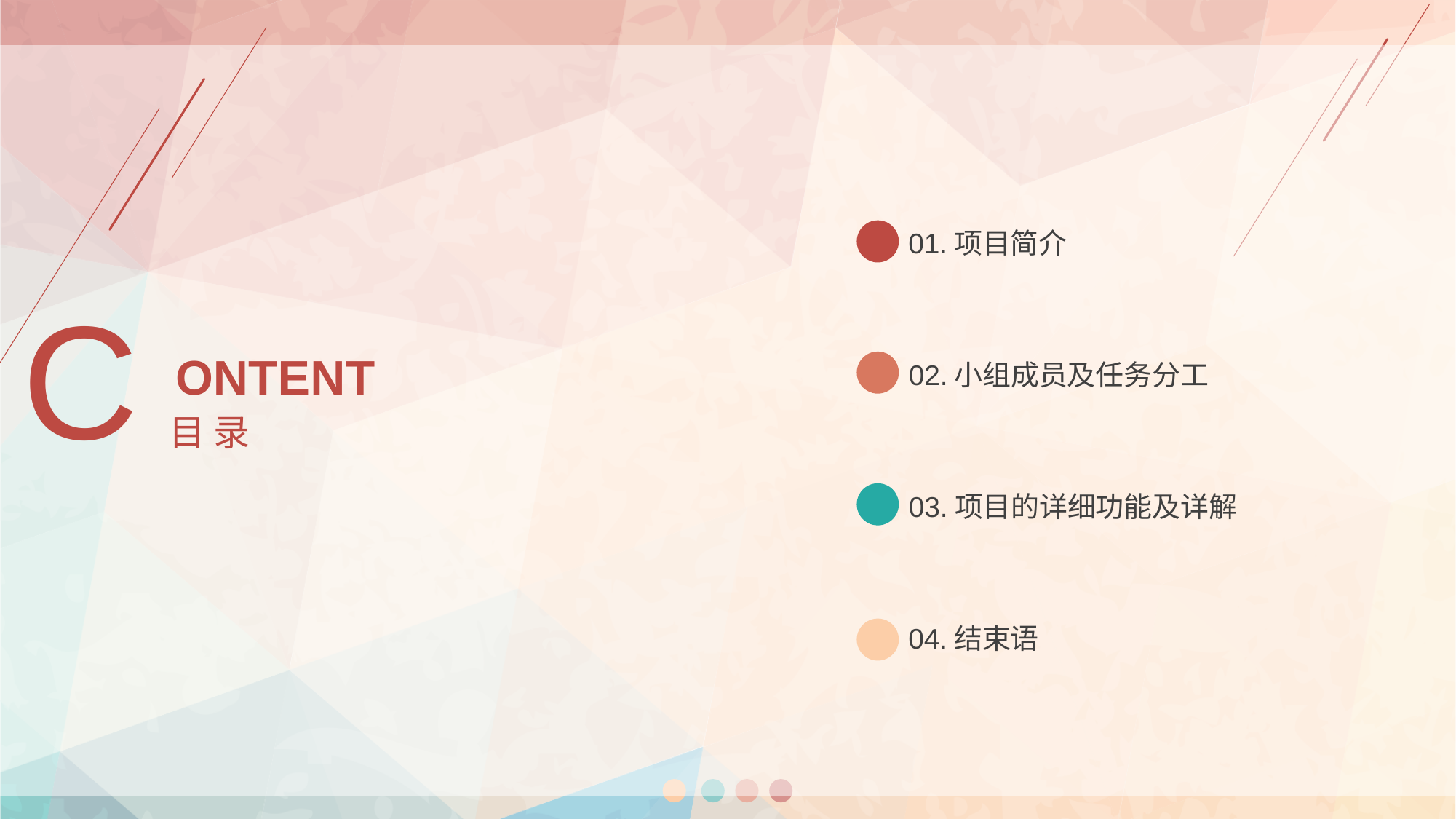

01.项目简介
C
ONTENT

02.小组成员及任务分工
目 录

03.项目的详细功能及详解
04.结束语